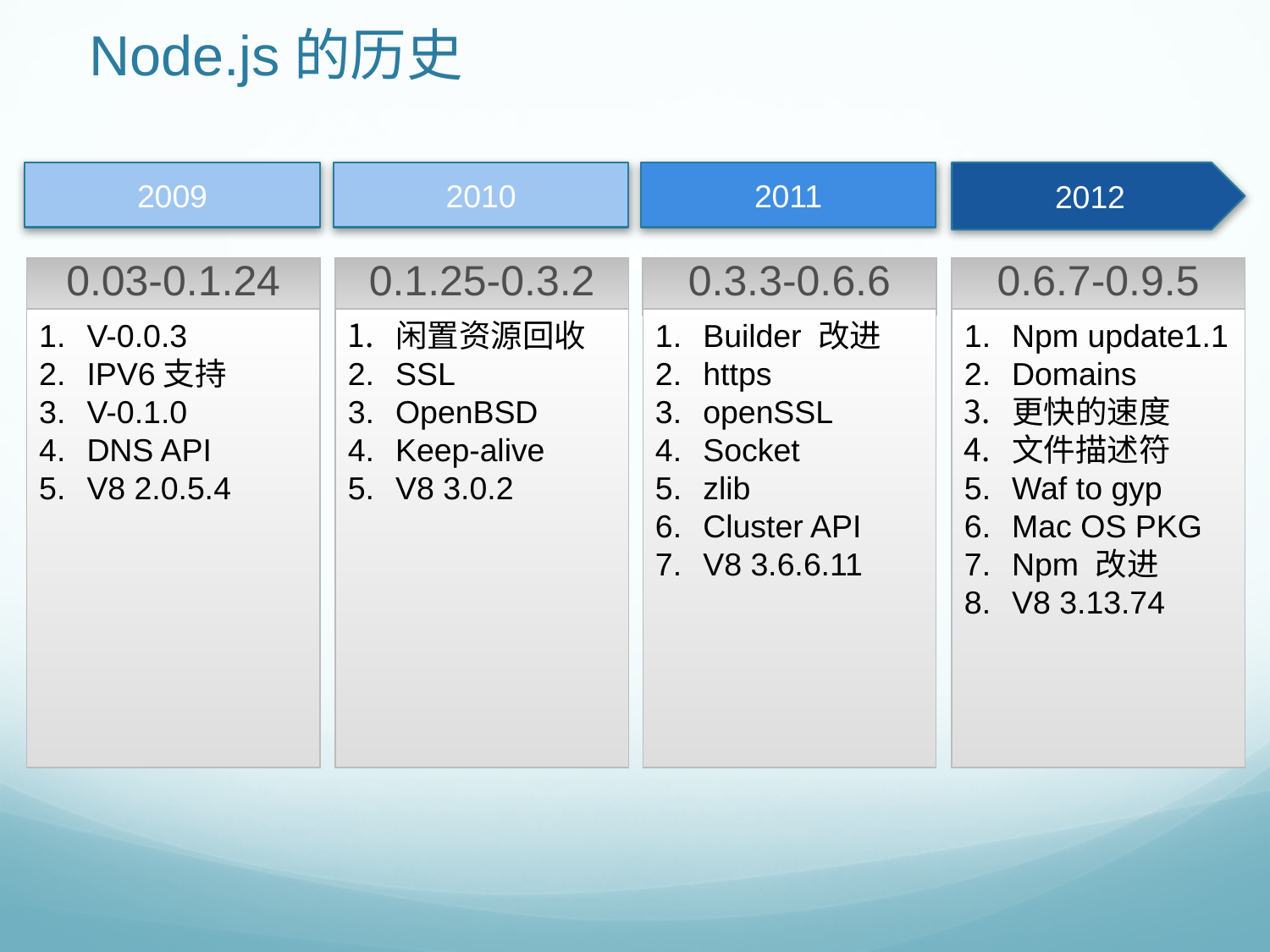

# Node.js的历史
2009
2010
2011
2012
2009
| 0.03-0.1.24 |
| --- |
| 0.1.25-0.3.2 |
| --- |
| 0.3.3-0.6.6 |
| --- |
| 0.6.7-0.9.5 |
| --- |
V-0.0.3
IPV6支持
V-0.1.0
DNS API
V8 2.0.5.4
闲置资源回收
SSL
OpenBSD
Keep-alive
V8 3.0.2
Builder 改进
https
openSSL
Socket
zlib
Cluster API
V8 3.6.6.11
Npm update1.1
Domains
更快的速度
文件描述符
Waf to gyp
Mac OS PKG
Npm 改进
V8 3.13.74